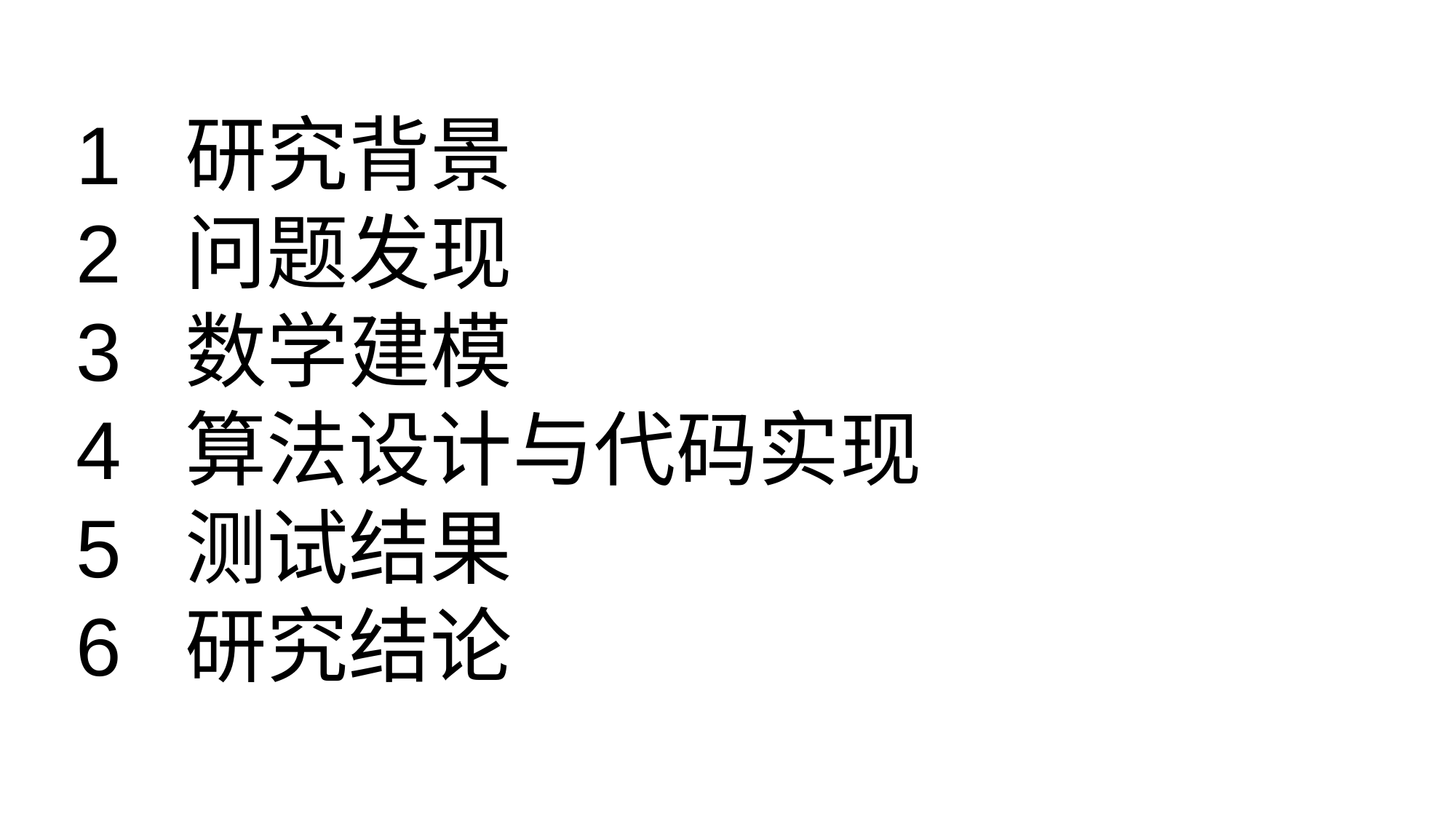

1	研究背景
2	问题发现
3	数学建模
4	算法设计与代码实现
5	测试结果
6	研究结论